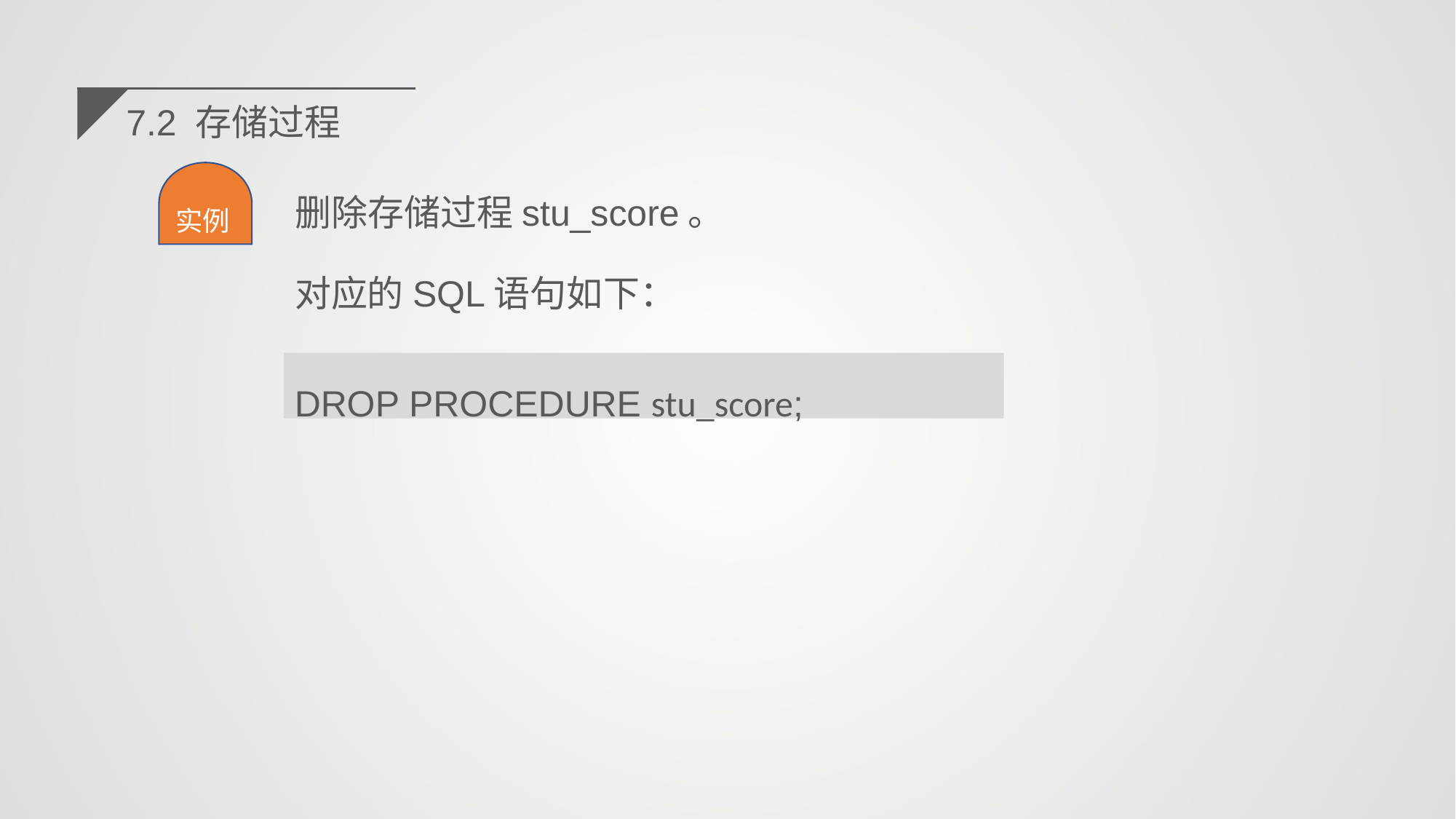

7.2 存储过程

删除存储过程stu_score。
对应的SQL语句如下：

实例
DROP PROCEDURE stu_score;